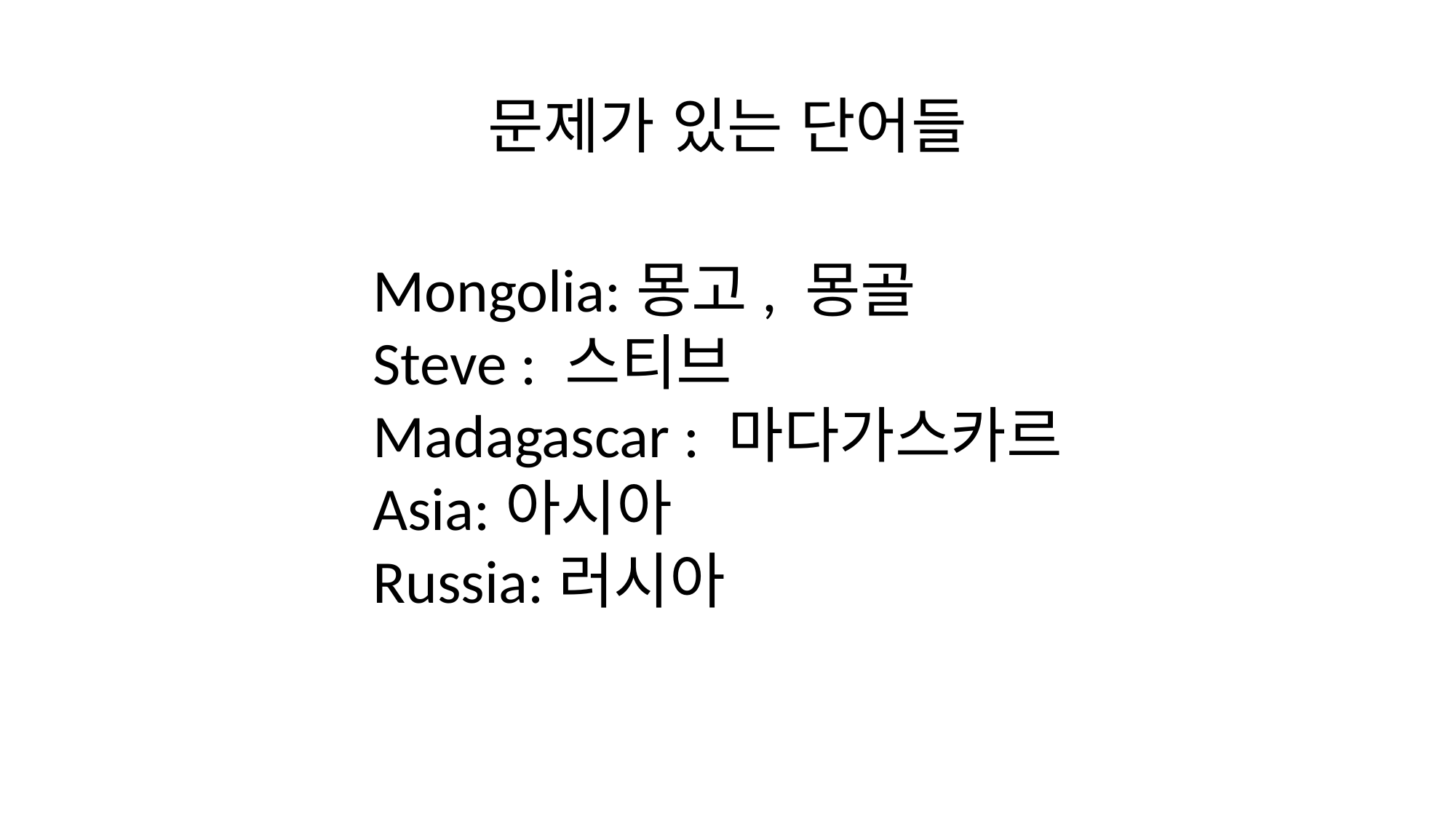

문제가 있는 단어들
Mongolia:몽고, 몽골
Steve : 스티브
Madagascar : 마다가스카르
Asia:아시아
Russia:러시아